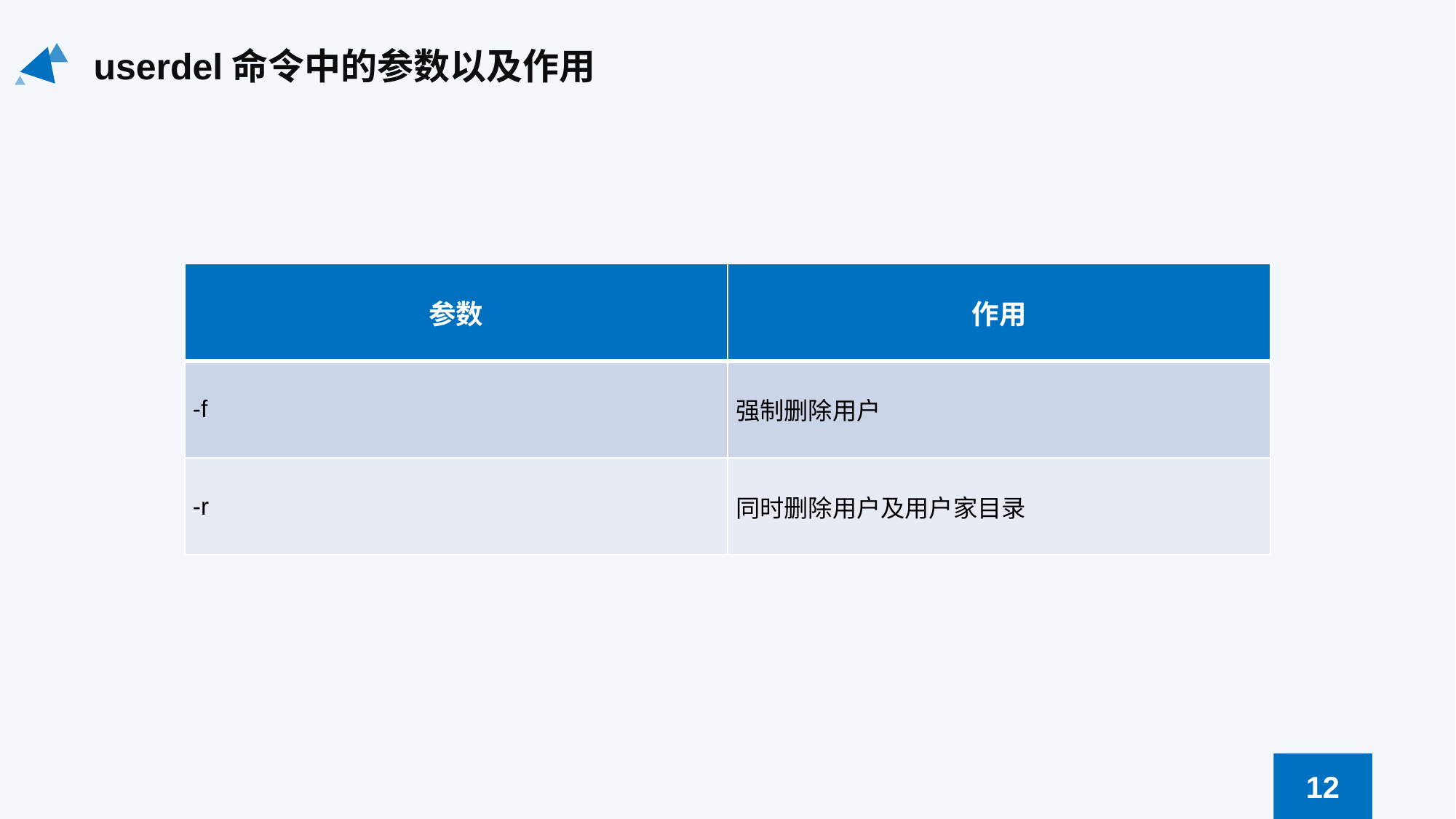

userdel命令中的参数以及作用

| 参数 | 作用 |
| --- | --- |
| -f | 强制删除用户 |
| -r | 同时删除用户及用户家目录 |

12